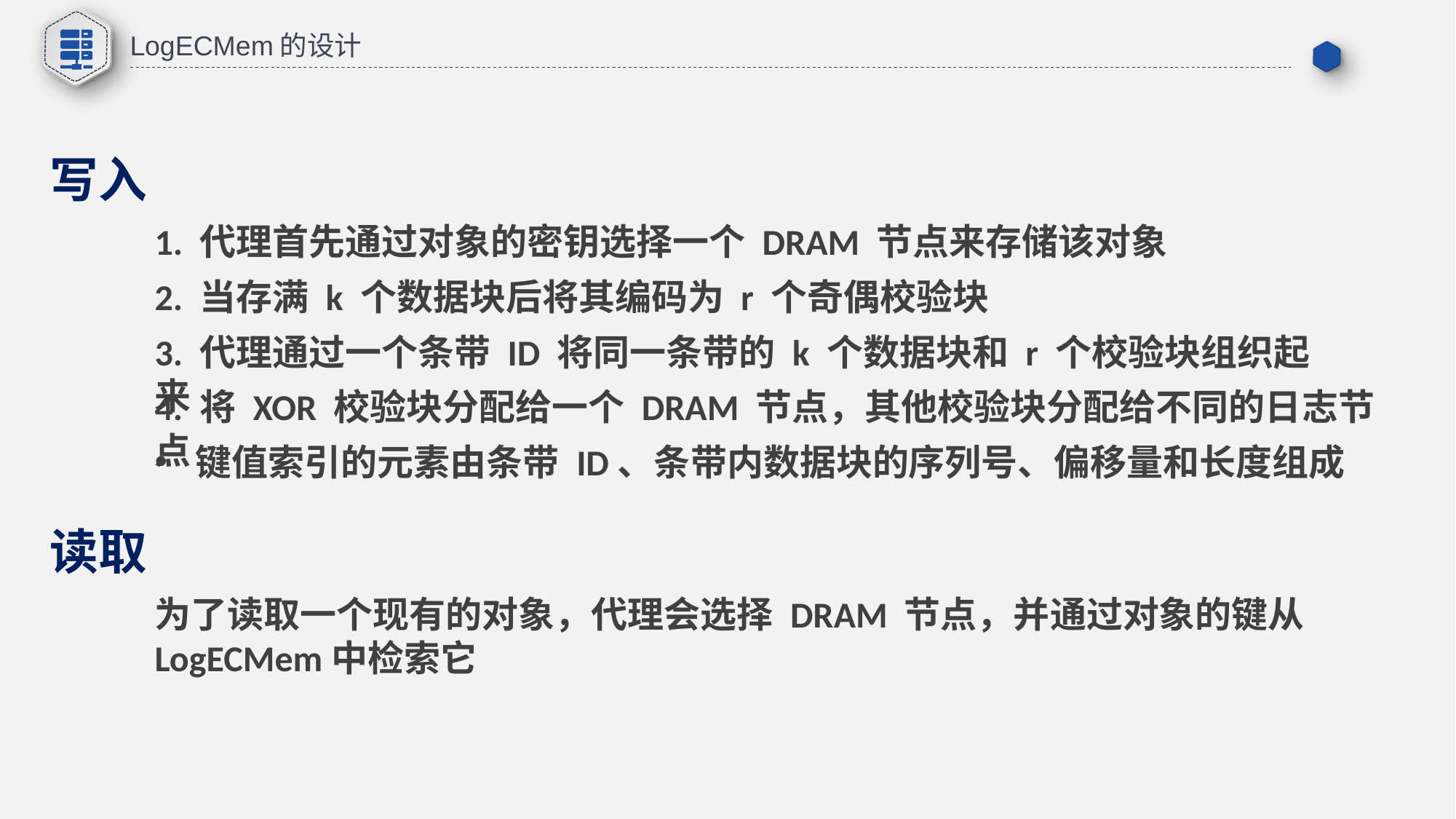

LogECMem的设计

写入
1. 代理首先通过对象的密钥选择一个 DRAM 节点来存储该对象
2. 当存满 k 个数据块后将其编码为 r 个奇偶校验块
3. 代理通过一个条带 ID 将同一条带的 k 个数据块和 r 个校验块组织起来
4. 将 XOR 校验块分配给一个 DRAM 节点，其他校验块分配给不同的日志节点
键值索引的元素由条带 ID、条带内数据块的序列号、偏移量和长度组成
读取
为了读取一个现有的对象，代理会选择 DRAM 节点，并通过对象的键从LogECMem中检索它